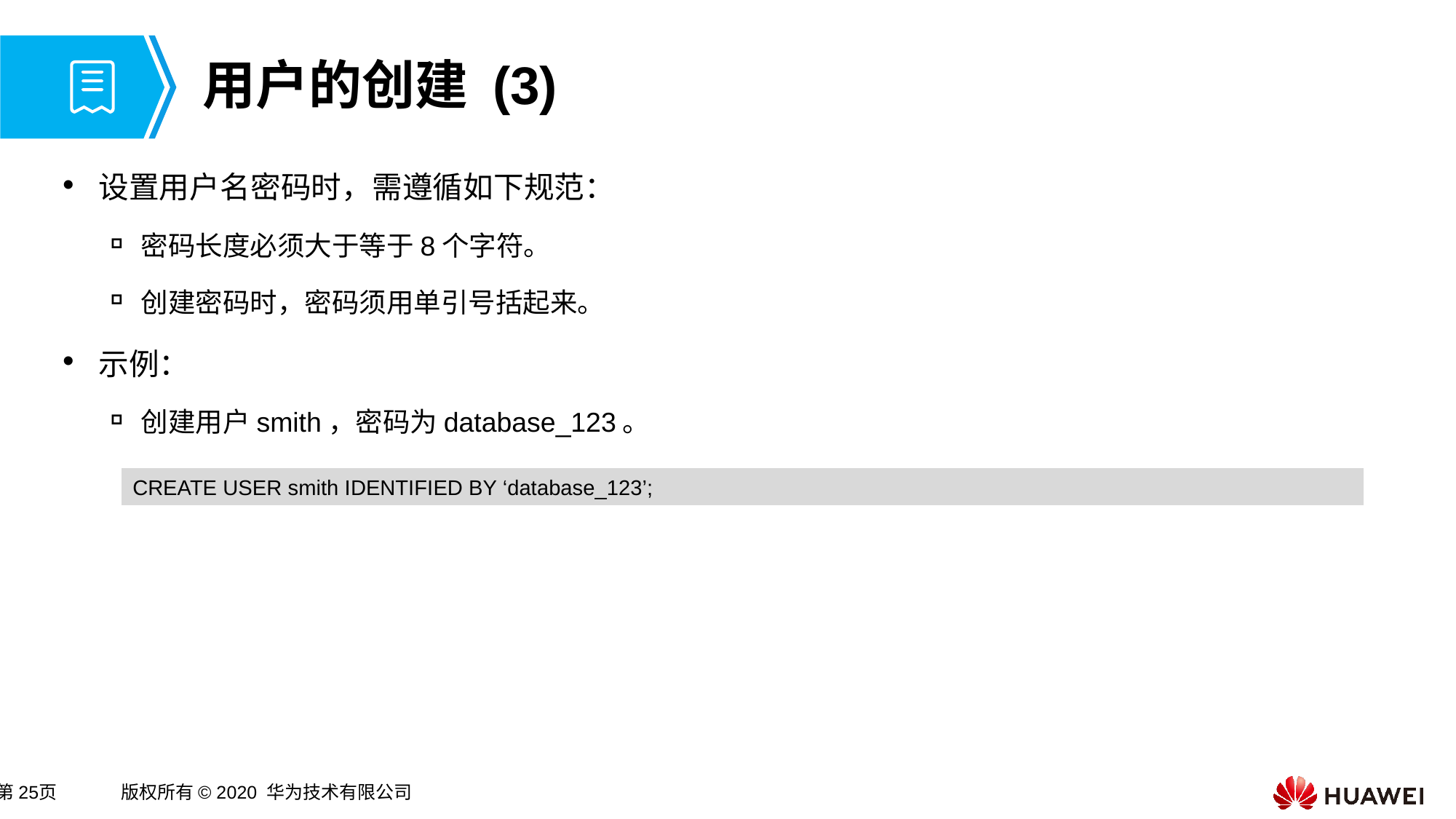

# 用户的创建 (3)
设置用户名密码时，需遵循如下规范：
密码长度必须大于等于8个字符。
创建密码时，密码须用单引号括起来。
示例：
创建用户smith，密码为database_123。
CREATE USER smith IDENTIFIED BY ‘database_123’;